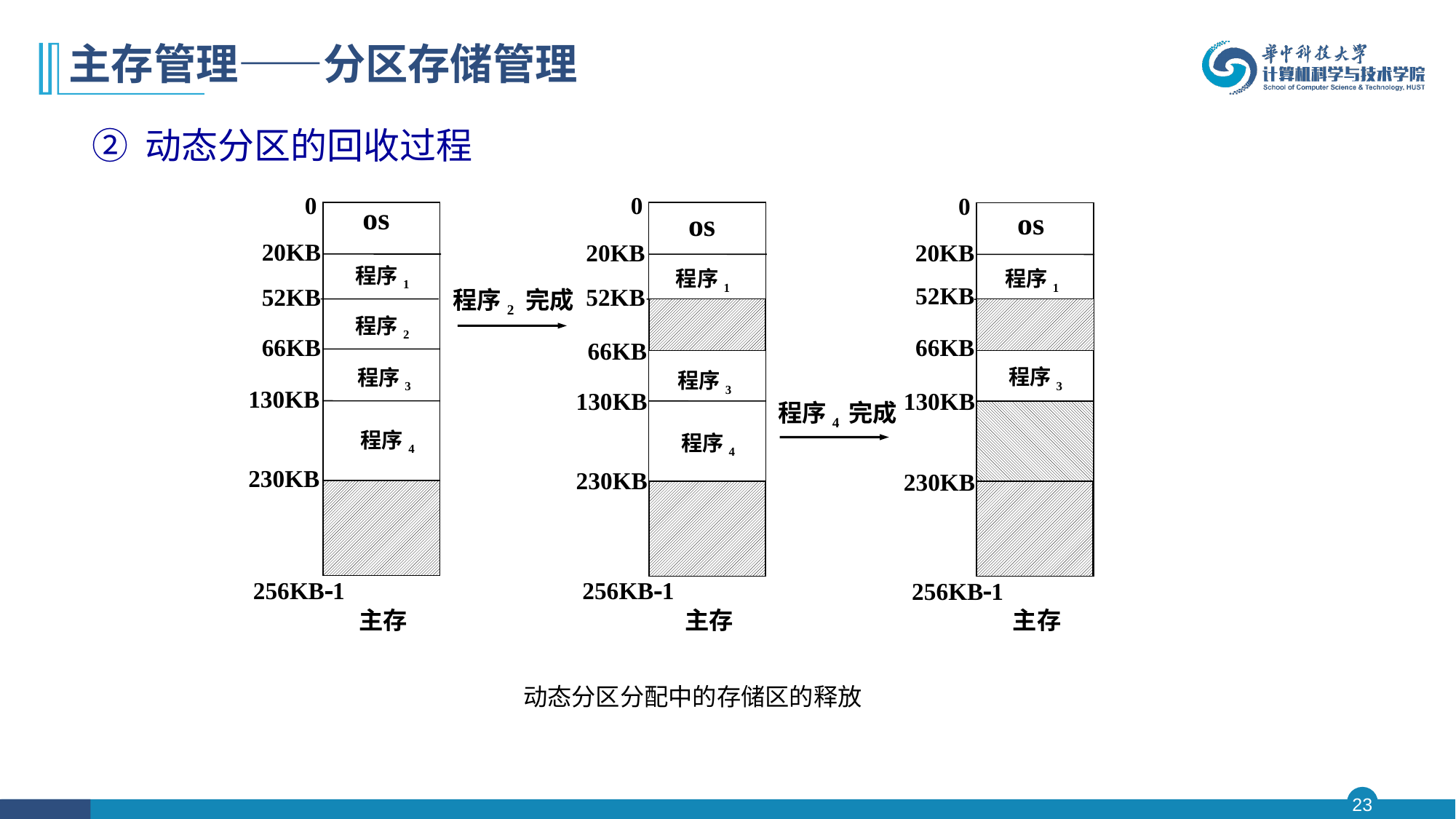

# 主存管理——分区存储管理
② 动态分区的回收过程
  0
os

20KB

程序1
52KB

程序2
66KB

程序3
130KB

程序4
230KB

256KB−1
主存
  0

os
20KB

程序1
52KB

66KB

程序3
130KB

程序4
230KB

256KB−1
主存
  0

os
20KB

程序1
52KB

66KB

程序3
130KB

230KB

256KB−1
主存
程序2 完成

程序4 完成

动态分区分配中的存储区的释放